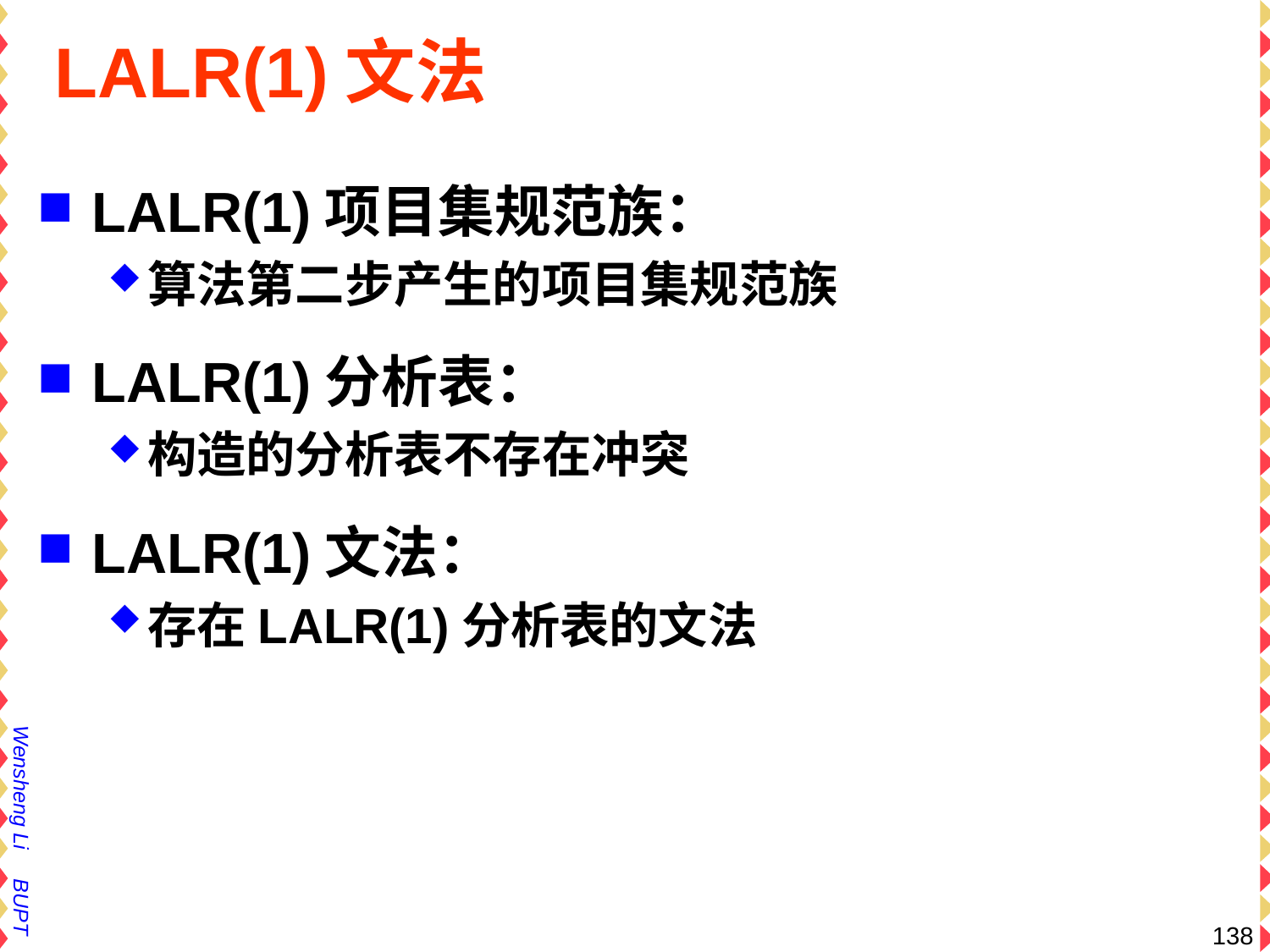

LALR(1)文法
LALR(1)项目集规范族：
算法第二步产生的项目集规范族
LALR(1)分析表：
构造的分析表不存在冲突
LALR(1)文法：
存在LALR(1)分析表的文法
138